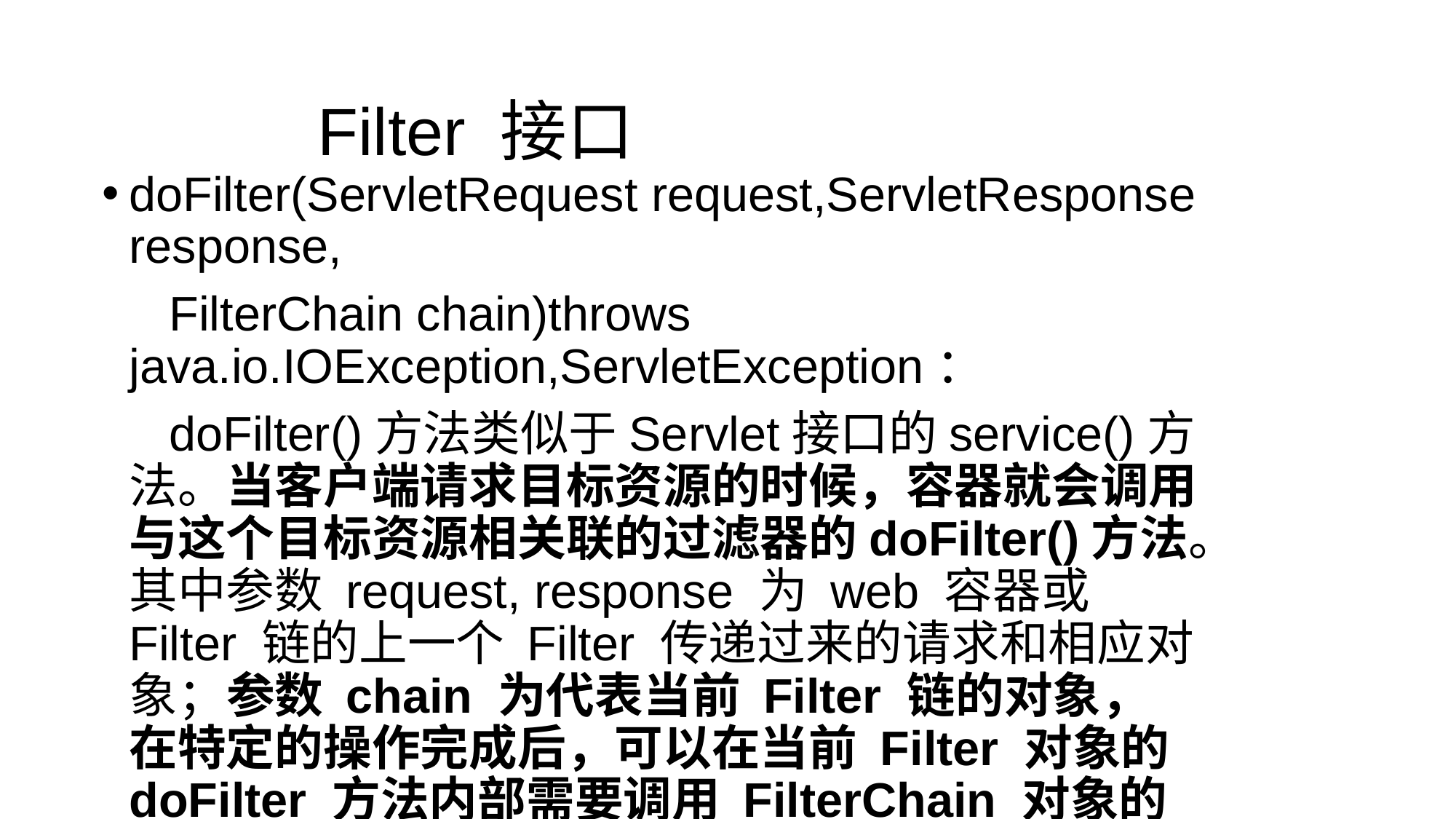

# Filter 接口
doFilter(ServletRequest request,ServletResponse response,
     FilterChain chain)throws java.io.IOException,ServletException：
     doFilter()方法类似于Servlet接口的service()方法。当客户端请求目标资源的时候，容器就会调用与这个目标资源相关联的过滤器的doFilter()方法。其中参数 request, response 为 web 容器或 Filter 链的上一个 Filter 传递过来的请求和相应对象；参数 chain 为代表当前 Filter 链的对象，在特定的操作完成后，可以在当前 Filter 对象的 doFilter 方法内部需要调用 FilterChain 对象的 chain.doFilter(request,response)方法才能把请求交付给 Filter 链中的下一个 Filter 或者目标 Servlet 程序去处理，也可以直接向客户端返回响应信息，或者利用RequestDispatcher的forward()和include()方法，以及HttpServletResponse的sendRedirect()方法将请求转向到其他资源。这个方法的请求和响应参数的类型是ServletRequest和ServletResponse，也就是说，过滤器的使用并不依赖于具体的协议。